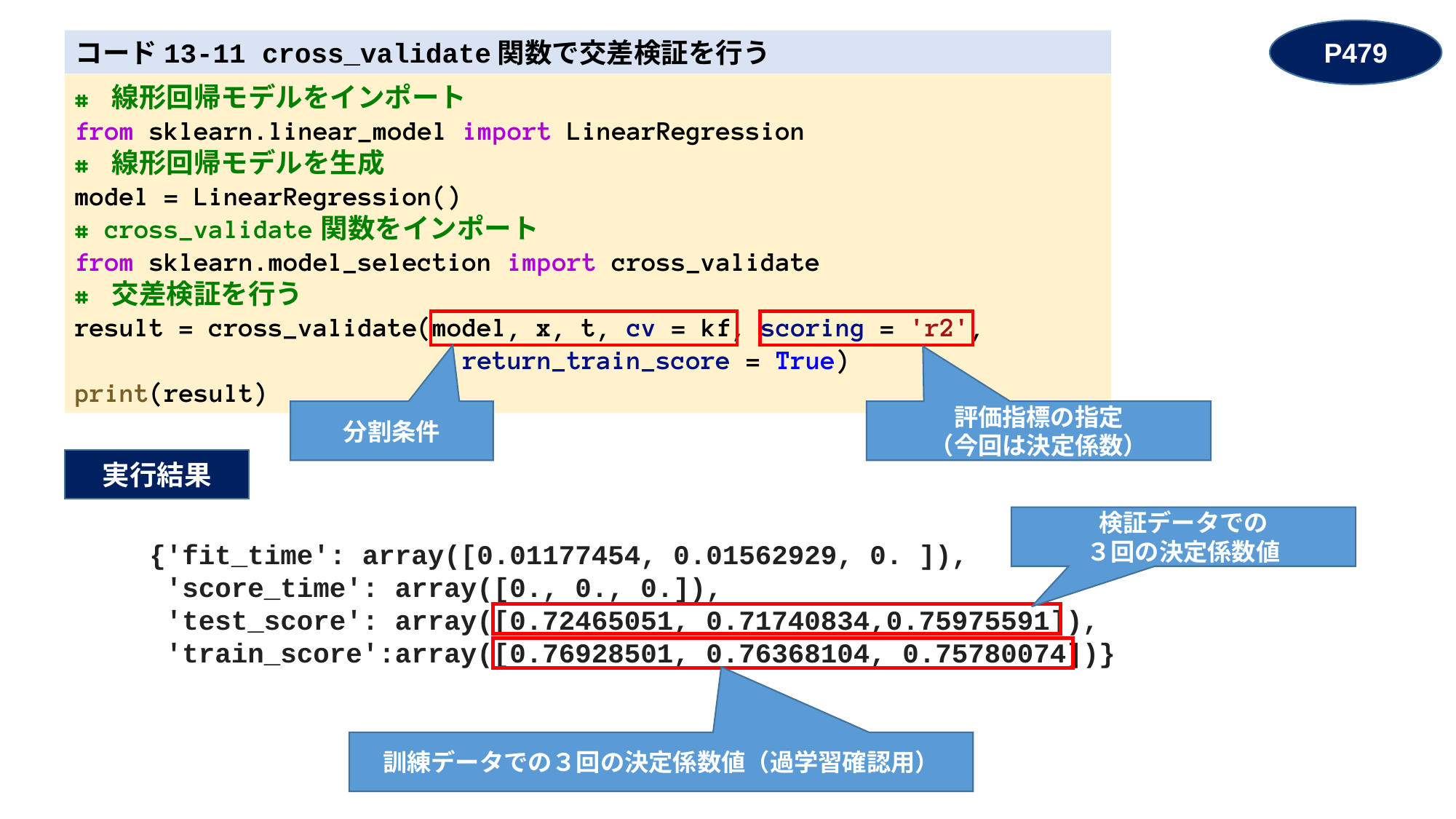

P479
コード13-11 cross_validate関数で交差検証を行う
# 線形回帰モデルをインポート
from sklearn.linear_model import LinearRegression
# 線形回帰モデルを生成
model = LinearRegression()
# cross_validate関数をインポート
from sklearn.model_selection import cross_validate
# 交差検証を行う
result = cross_validate(model, x, t, cv = kf, scoring = 'r2',
                          return_train_score = True)
print(result)

評価指標の指定
（今回は決定係数）
分割条件
実行結果
検証データでの
３回の決定係数値
{'fit_time': array([0.01177454, 0.01562929, 0. ]),
 'score_time': array([0., 0., 0.]),
 'test_score': array([0.72465051, 0.71740834,0.75975591]),
 'train_score':array([0.76928501, 0.76368104, 0.75780074])}

訓練データでの３回の決定係数値（過学習確認用）